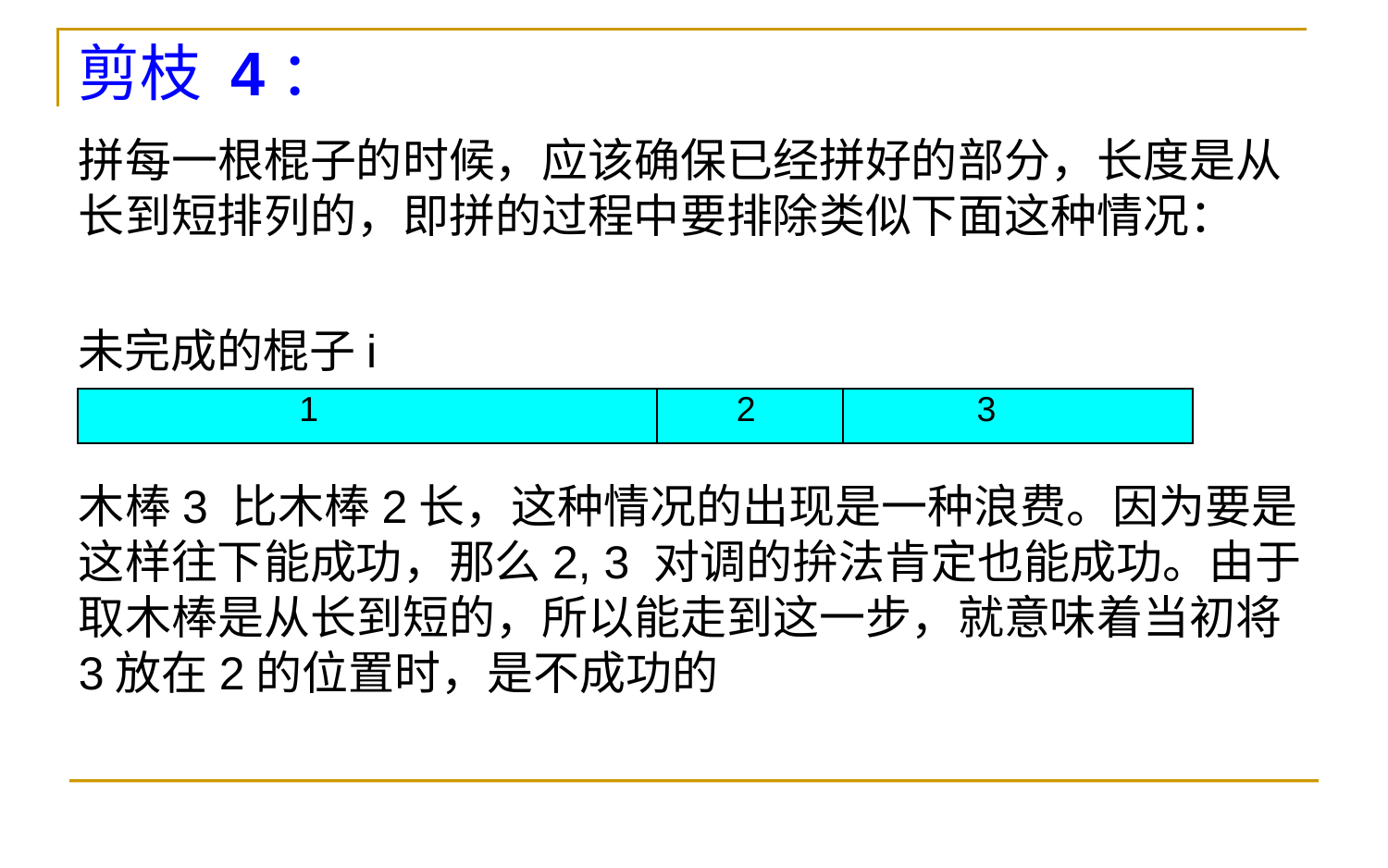

剪枝 4：

拼每一根棍子的时候，应该确保已经拼好的部分，长度是从长到短排列的，即拼的过程中要排除类似下面这种情况：

未完成的棍子i
1
2
3

木棒3 比木棒2长，这种情况的出现是一种浪费。因为要是这样往下能成功，那么2, 3 对调的拚法肯定也能成功。由于取木棒是从长到短的，所以能走到这一步，就意味着当初将3放在2的位置时，是不成功的